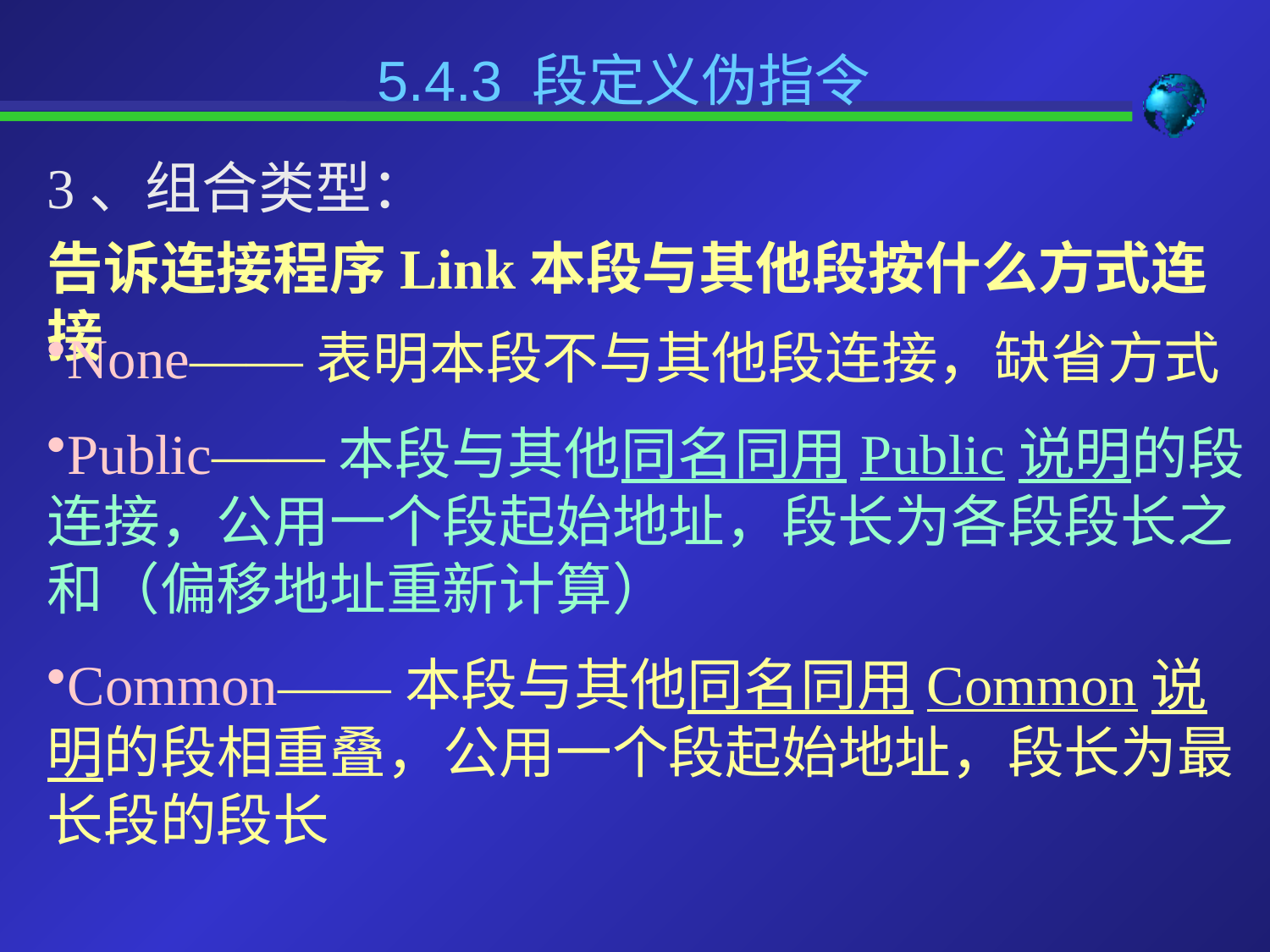

5.4.3 段定义伪指令
3、组合类型：
告诉连接程序Link本段与其他段按什么方式连接
None——表明本段不与其他段连接，缺省方式
Public——本段与其他同名同用Public说明的段连接，公用一个段起始地址，段长为各段段长之和（偏移地址重新计算）
Common——本段与其他同名同用Common说明的段相重叠，公用一个段起始地址，段长为最长段的段长
42